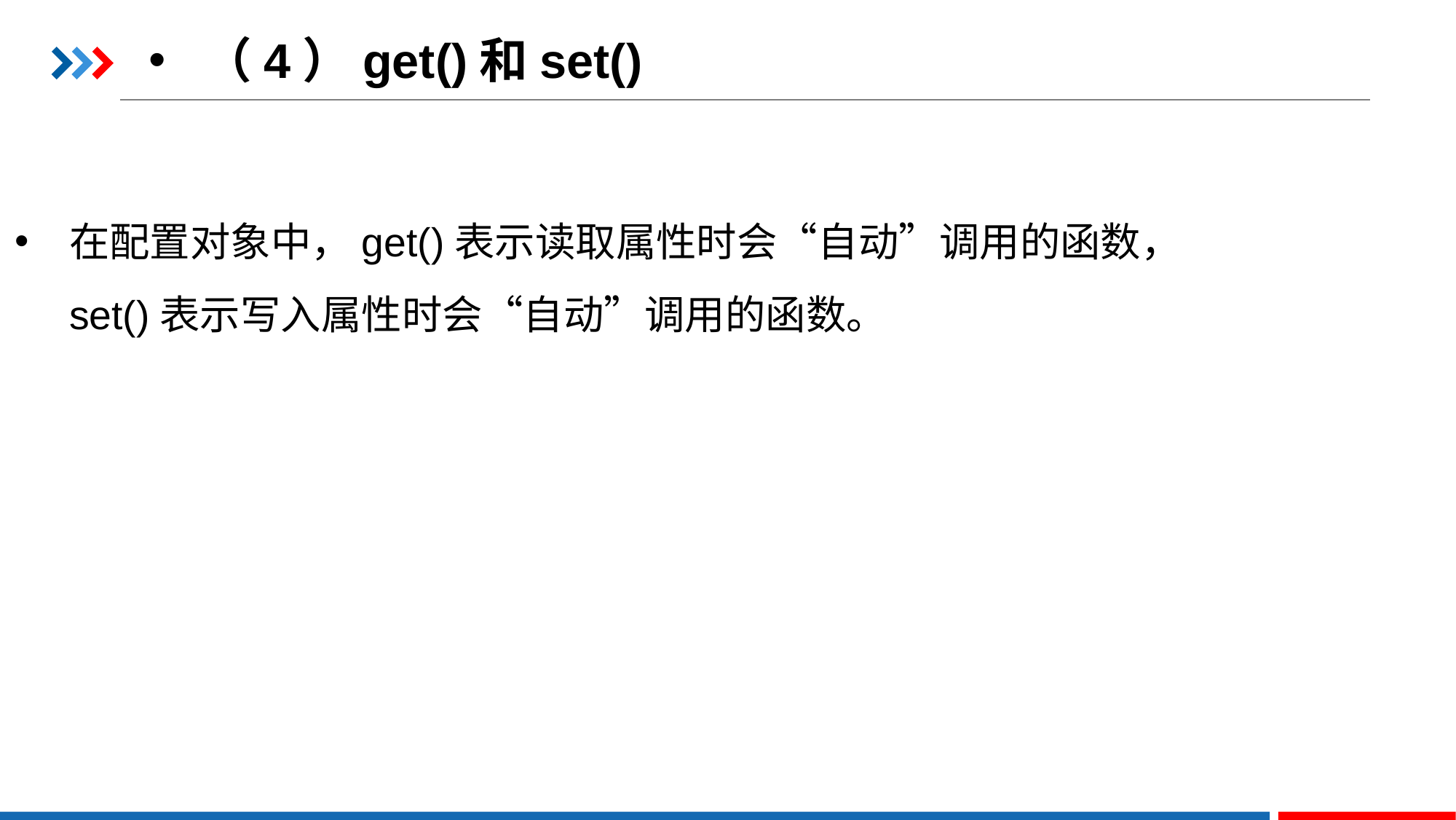

（4）get()和set()
在配置对象中，get()表示读取属性时会“自动”调用的函数，set()表示写入属性时会“自动”调用的函数。